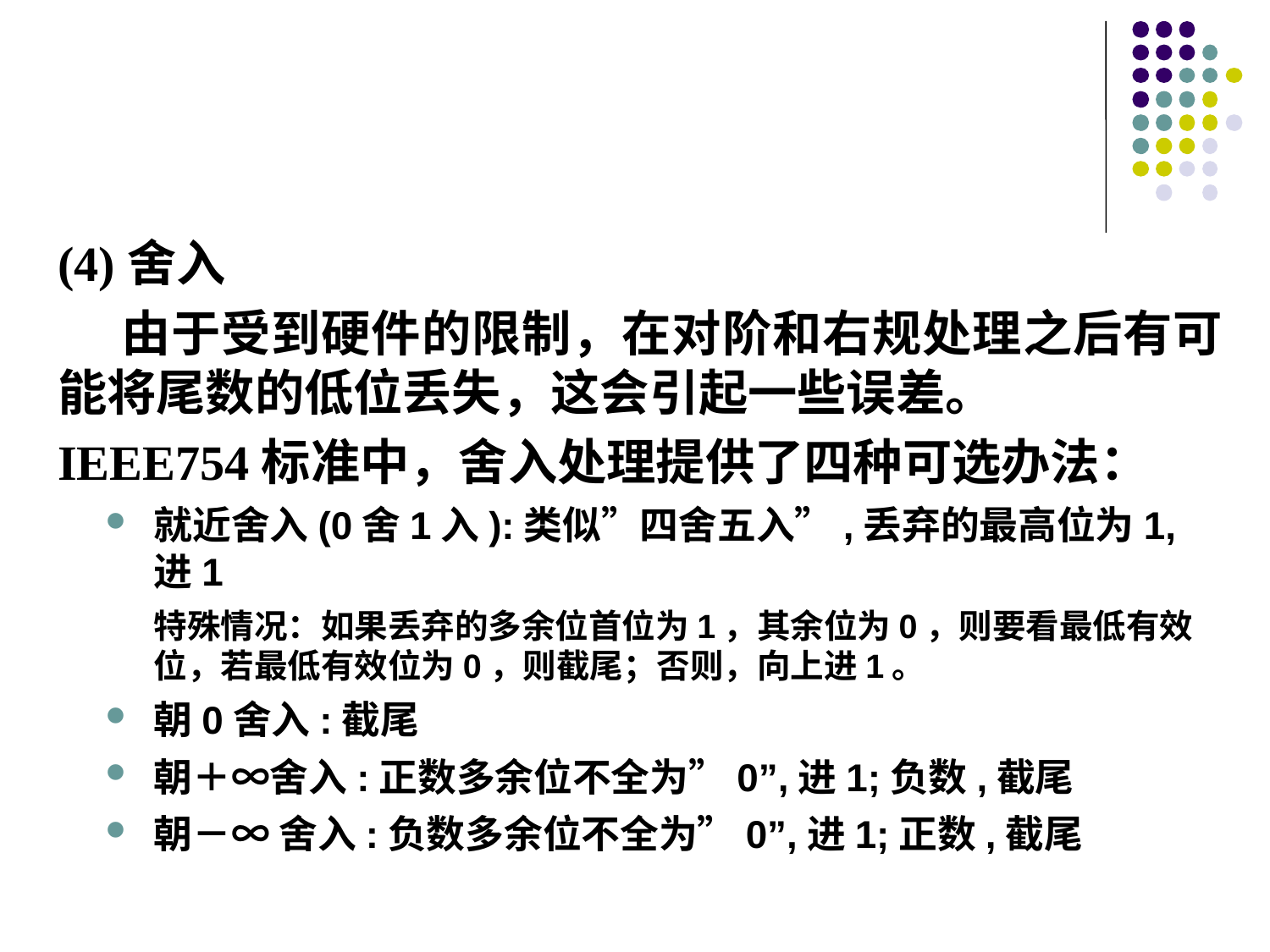

(4)舍入
由于受到硬件的限制，在对阶和右规处理之后有可能将尾数的低位丢失，这会引起一些误差。
IEEE754标准中，舍入处理提供了四种可选办法：
就近舍入(0舍1入):类似”四舍五入”,丢弃的最高位为1,进1
特殊情况：如果丢弃的多余位首位为1，其余位为0，则要看最低有效位，若最低有效位为0，则截尾；否则，向上进1。
朝0舍入:截尾
朝＋∞舍入:正数多余位不全为”0”,进1;负数,截尾
朝－∞ 舍入:负数多余位不全为”0”,进1;正数,截尾
186